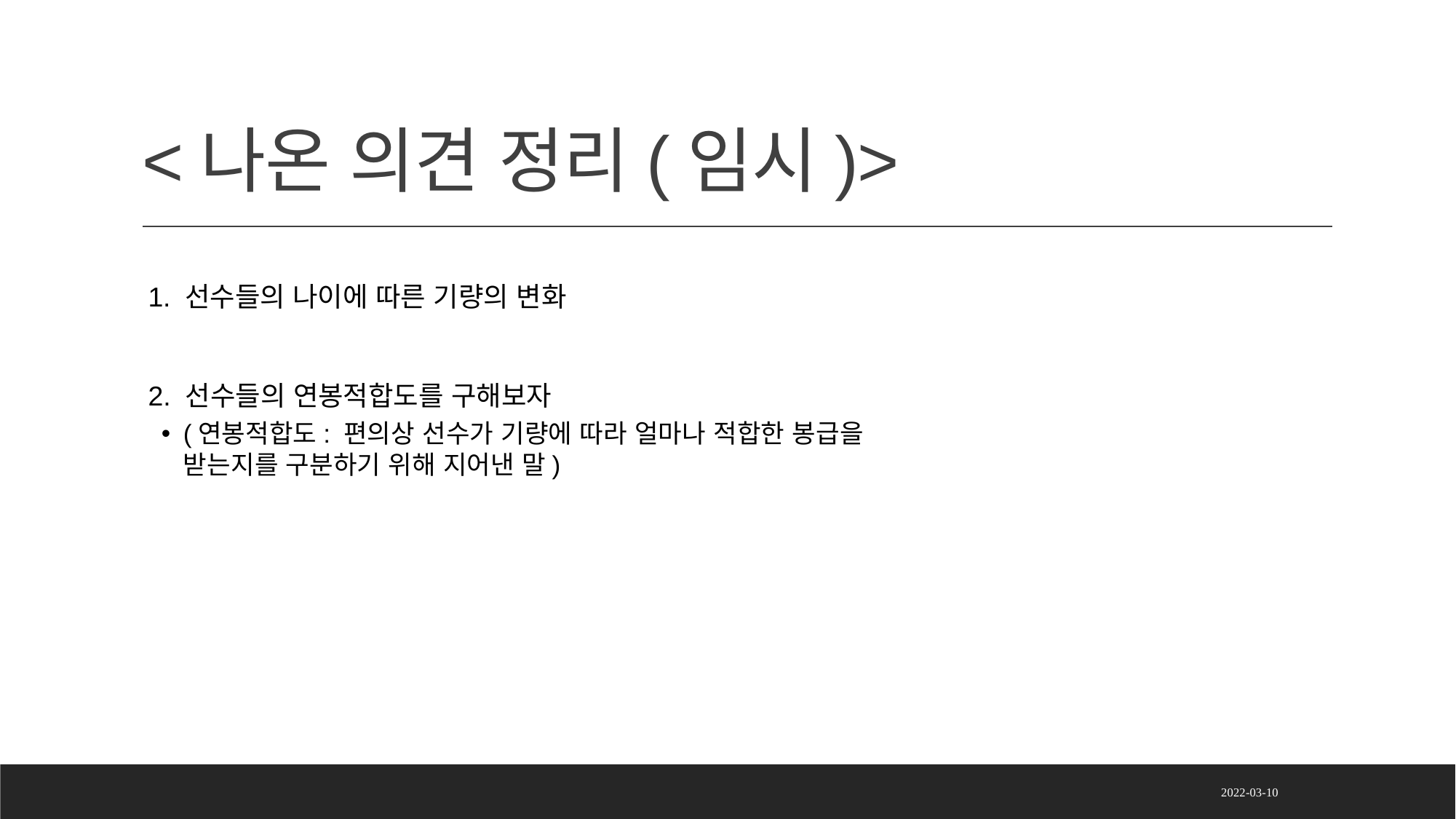

# <나온 의견 정리(임시)>
1. 선수들의 나이에 따른 기량의 변화
2. 선수들의 연봉적합도를 구해보자
(연봉적합도: 편의상 선수가 기량에 따라 얼마나 적합한 봉급을 받는지를 구분하기 위해 지어낸 말)

2022-03-10